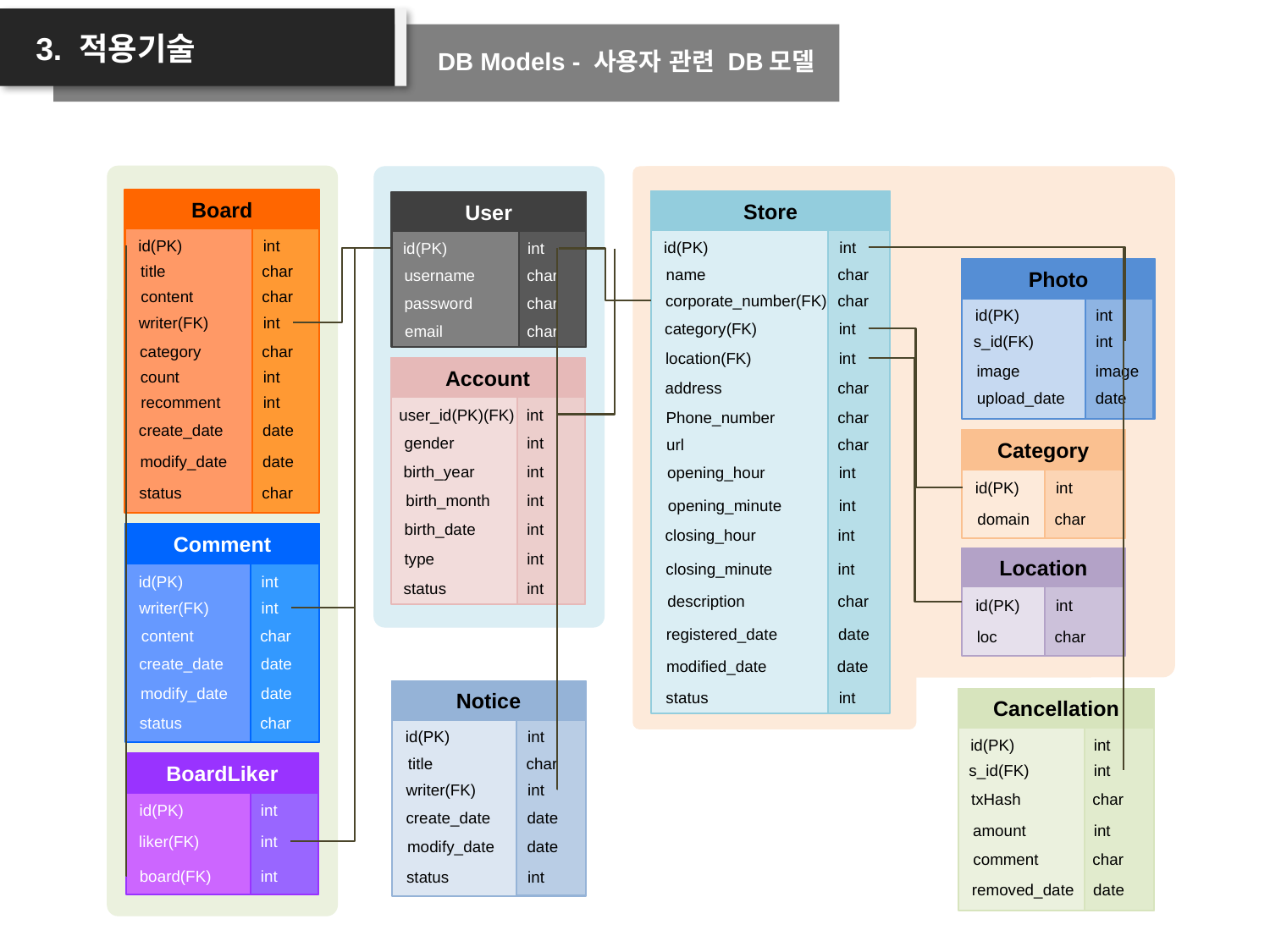

3. 적용기술

DB Models - 사용자 관련 DB모델

Board

id(PK)
int
title
char
content
char
writer(FK)
int
category
char
count
int
recomment
int
create_date
date
modify_date
date
status
char

Store

id(PK)
int
name
char
corporate_number(FK)
char
category(FK)
int
location(FK)
int
address
char
Phone_number
char
url
char
opening_hour
int
opening_minute
int
closing_hour
int
closing_minute
int
description
char
registered_date
date
modified_date
date
status
int
User

id(PK)
int
username
char
password
char
email
char
Photo

id(PK)
int
s_id(FK)
int
image
image
upload_date
date
Account

user_id(PK)(FK)
int
gender
int
birth_year
int
birth_month
int
birth_date
int
type
int
status
int

Category

id(PK)
int
domain
char

Comment

id(PK)
int
writer(FK)
int
content
char
create_date
date
modify_date
date
status
char

Location

id(PK)
int
loc
char
Notice

id(PK)
int
title
char
writer(FK)
int
create_date
date
modify_date
date
status
int

Cancellation

id(PK)
int
s_id(FK)
int
txHash
char
amount
int
comment
char
removed_date
date
BoardLiker

id(PK)
int
liker(FK)
int
board(FK)
int